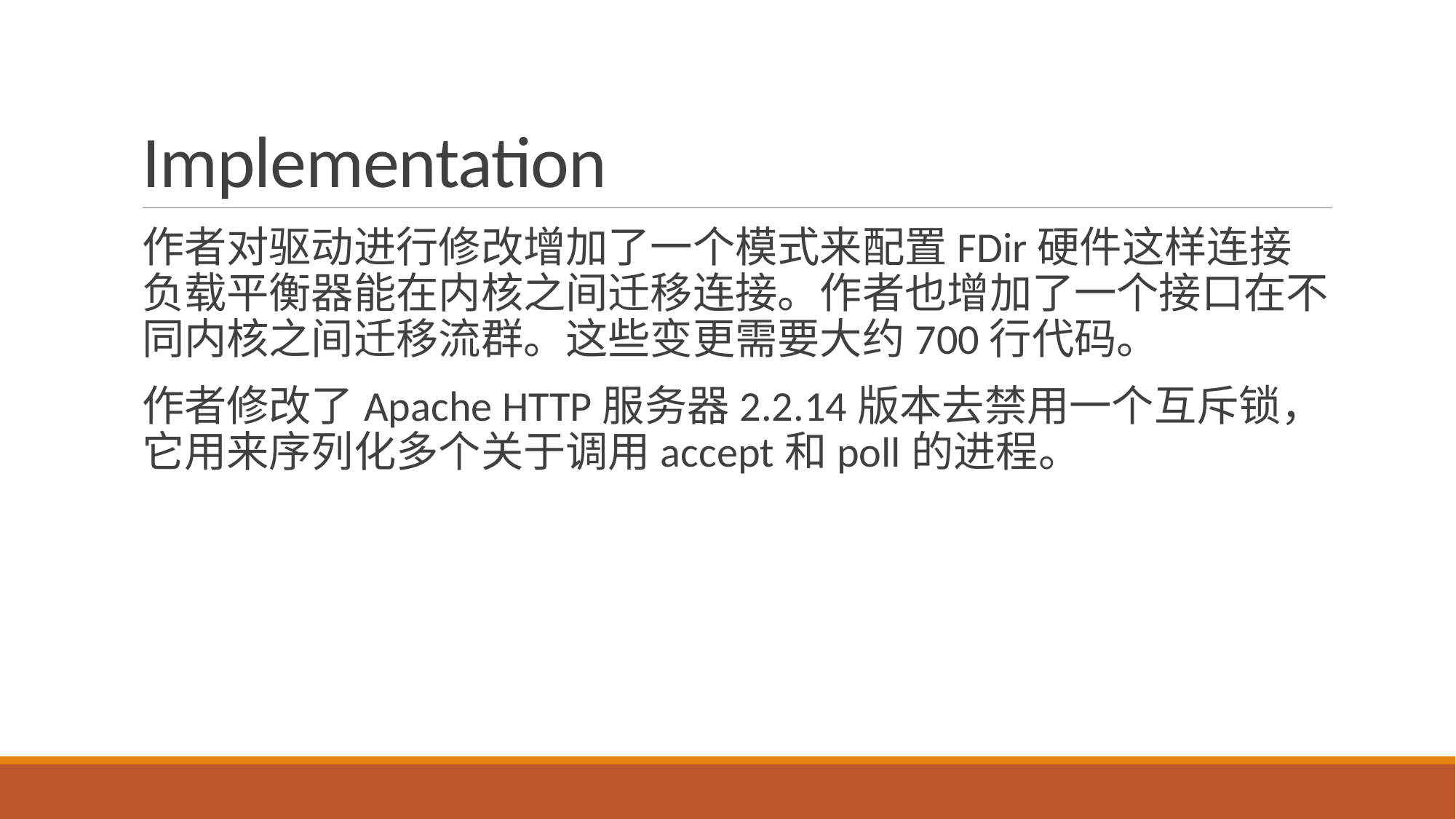

# Implementation
作者对驱动进行修改增加了一个模式来配置FDir硬件这样连接负载平衡器能在内核之间迁移连接。作者也增加了一个接口在不同内核之间迁移流群。这些变更需要大约700行代码。
作者修改了Apache HTTP服务器2.2.14版本去禁用一个互斥锁，它用来序列化多个关于调用accept和poll的进程。